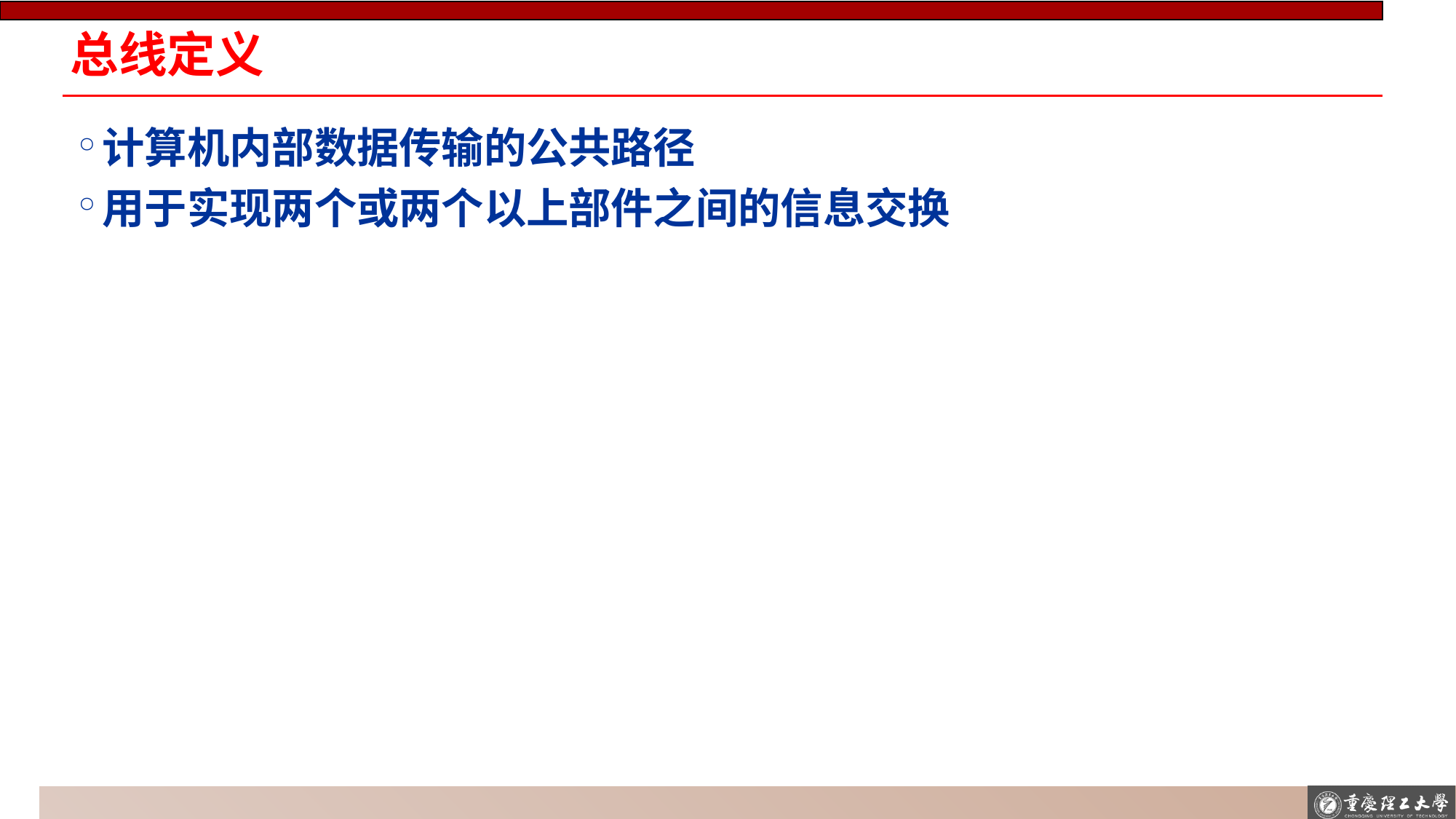

# 总线定义
计算机内部数据传输的公共路径
用于实现两个或两个以上部件之间的信息交换